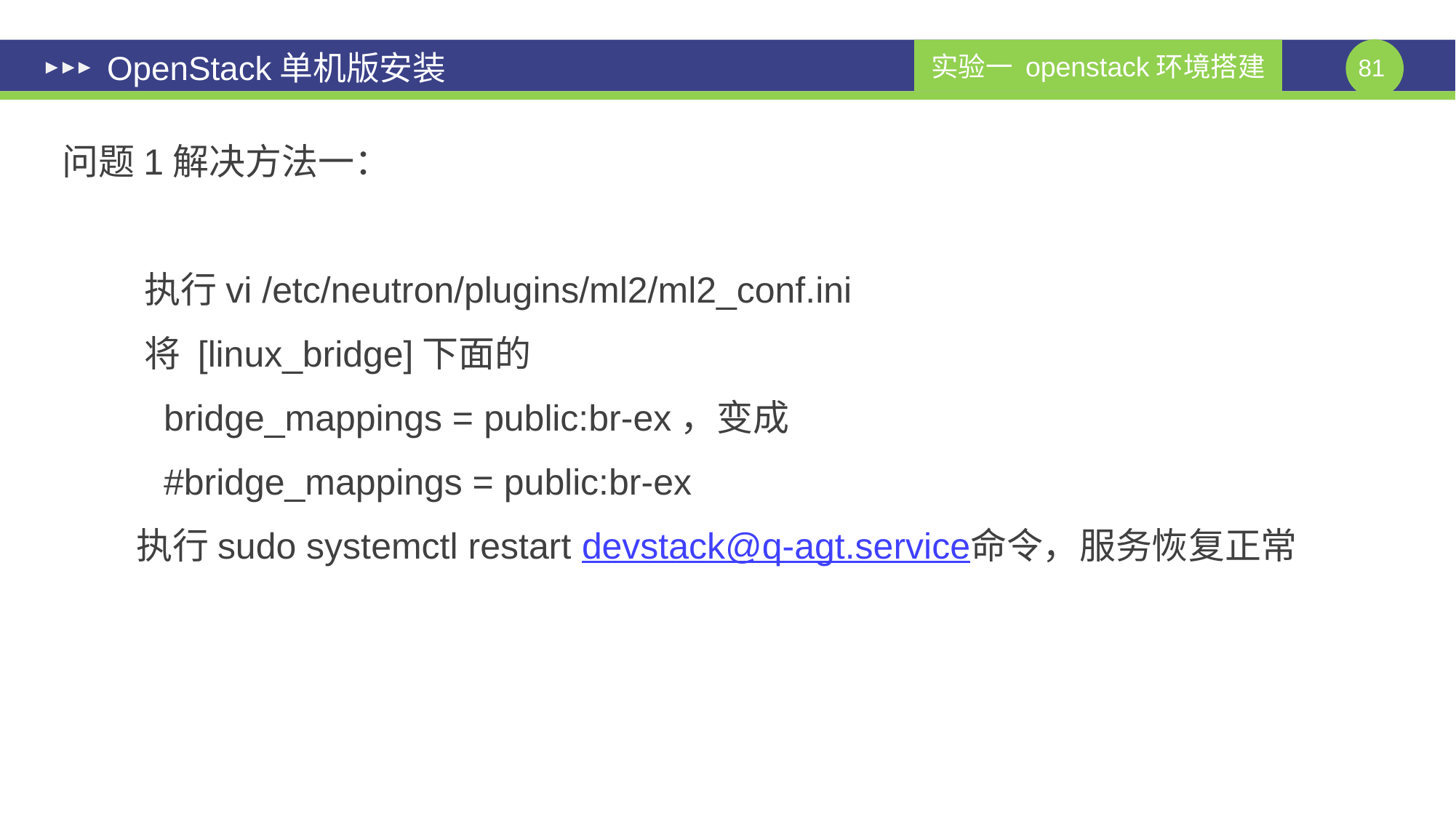

# OpenStack单机版安装
问题1解决方法一：

         执行vi /etc/neutron/plugins/ml2/ml2_conf.ini
         将 [linux_bridge]下面的
          bridge_mappings = public:br-ex，变成
          #bridge_mappings = public:br-ex
        执行sudo systemctl restart devstack@q-agt.service命令，服务恢复正常